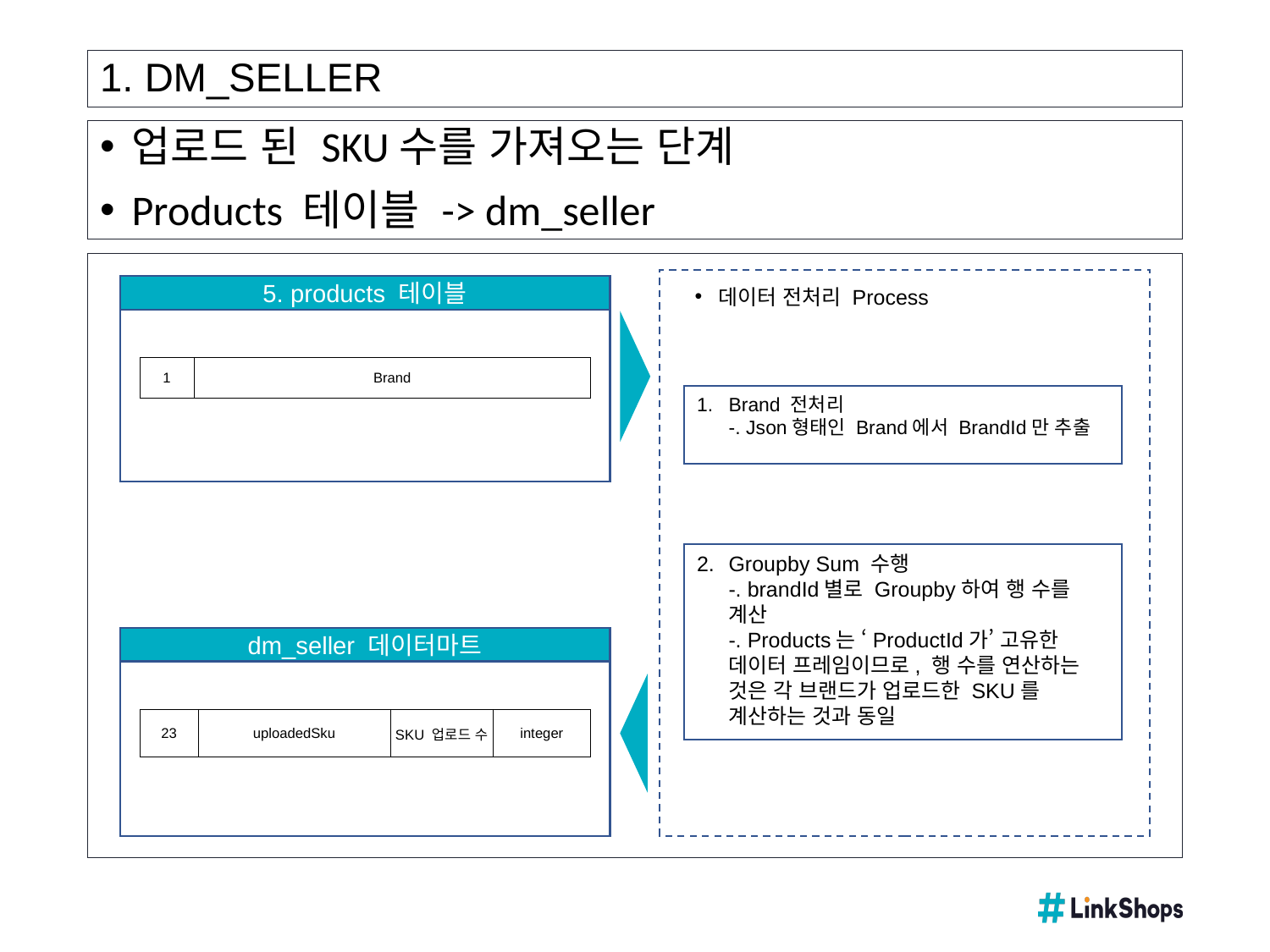

# 1. DM_SELLER
업로드 된 SKU수를 가져오는 단계
Products 테이블 -> dm_seller

5. products 테이블
데이터 전처리 Process

| 1 | Brand |
| --- | --- |

Brand 전처리
-. Json형태인 Brand에서 BrandId만 추출
Groupby Sum 수행
-. brandId별로 Groupby하여 행 수를 계산
-. Products는 ‘ProductId가’ 고유한 데이터 프레임이므로, 행 수를 연산하는 것은 각 브랜드가 업로드한 SKU를 계산하는 것과 동일
dm_seller 데이터마트

| 23 | uploadedSku | SKU 업로드 수 | integer |
| --- | --- | --- | --- |